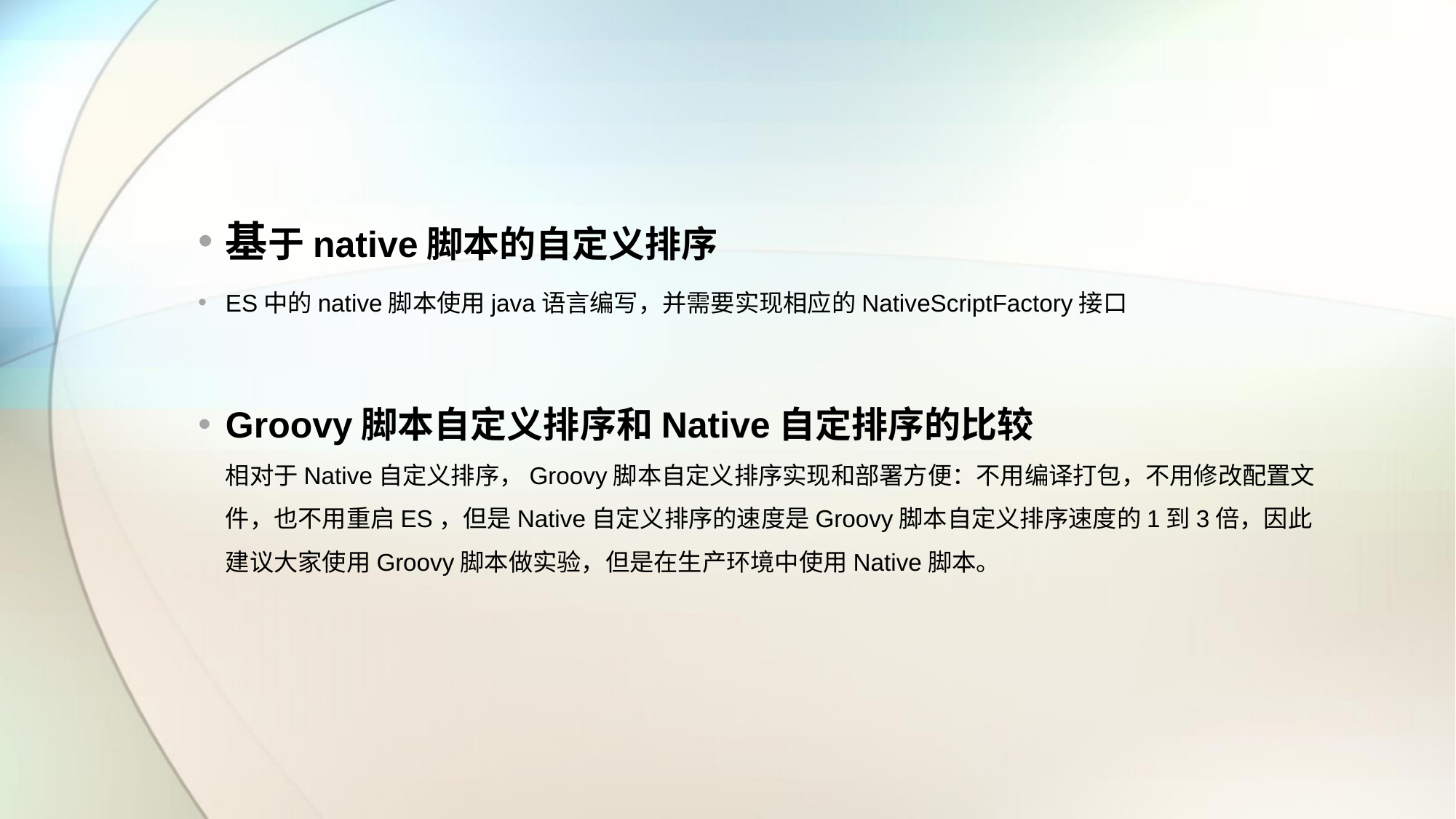

基于native脚本的自定义排序
ES中的native脚本使用java语言编写，并需要实现相应的NativeScriptFactory接口

Groovy脚本自定义排序和Native自定排序的比较
相对于Native自定义排序，Groovy脚本自定义排序实现和部署方便：不用编译打包，不用修改配置文件，也不用重启ES，但是Native自定义排序的速度是Groovy脚本自定义排序速度的1到3倍，因此建议大家使用Groovy脚本做实验，但是在生产环境中使用Native脚本。